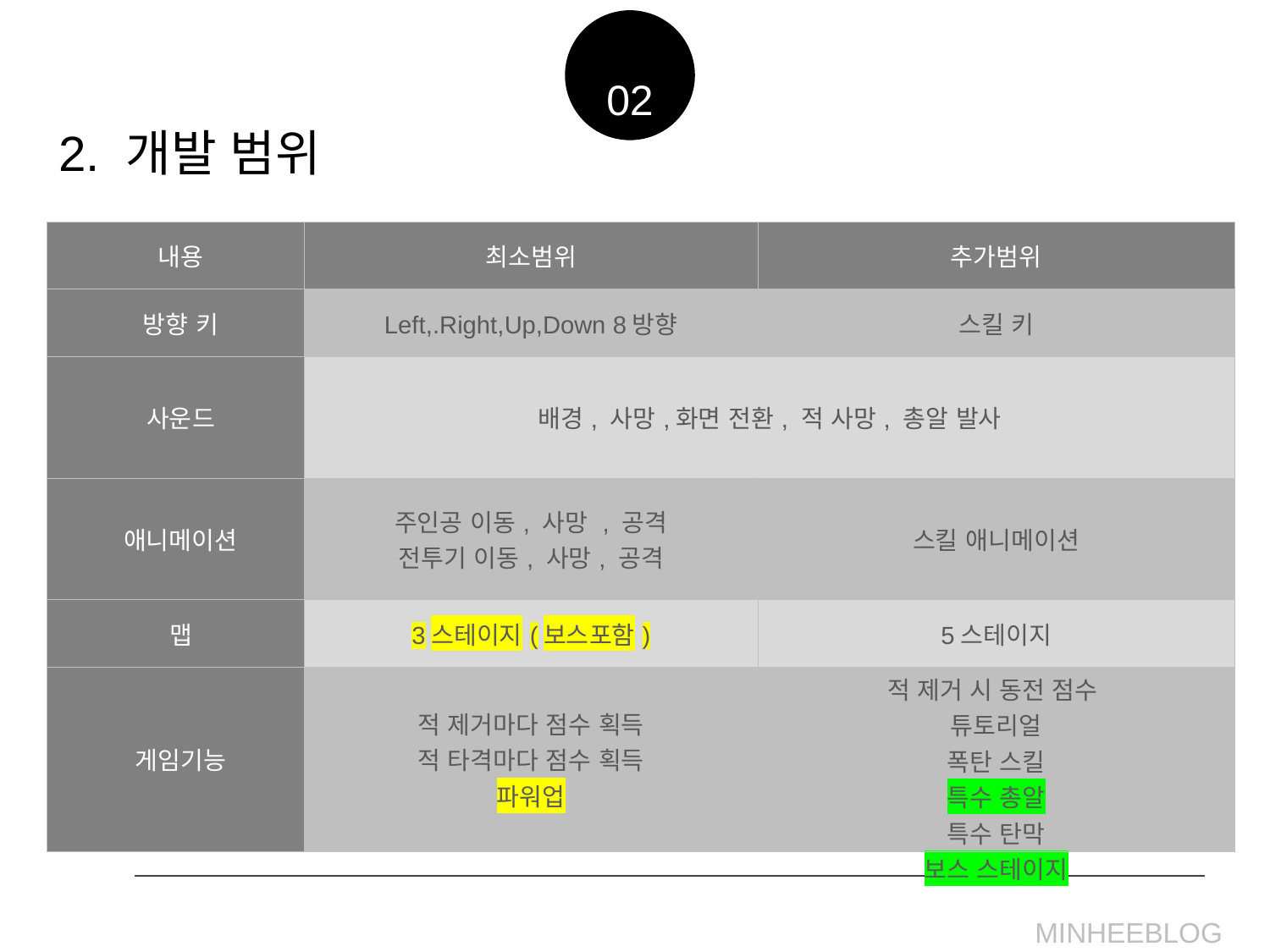

02
2. 개발 범위

| 내용 | 최소범위 | 추가범위 |
| --- | --- | --- |
| 방향 키 | Left,.Right,Up,Down 8방향 | 스킬 키 |
| 사운드 | 배경, 사망,화면 전환, 적 사망, 총알 발사 |  |
| 애니메이션 | 주인공 이동, 사망 , 공격 전투기 이동, 사망, 공격 | 스킬 애니메이션 |
| 맵 | 3스테이지(보스포함) | 5스테이지 |
| 게임기능 | 적 제거마다 점수 획득 적 타격마다 점수 획득 파워업 | 적 제거 시 동전 점수 튜토리얼 폭탄 스킬 특수 총알 특수 탄막 보스 스테이지 |
1)  소제목을 입력하세요
MINHEEBLOG